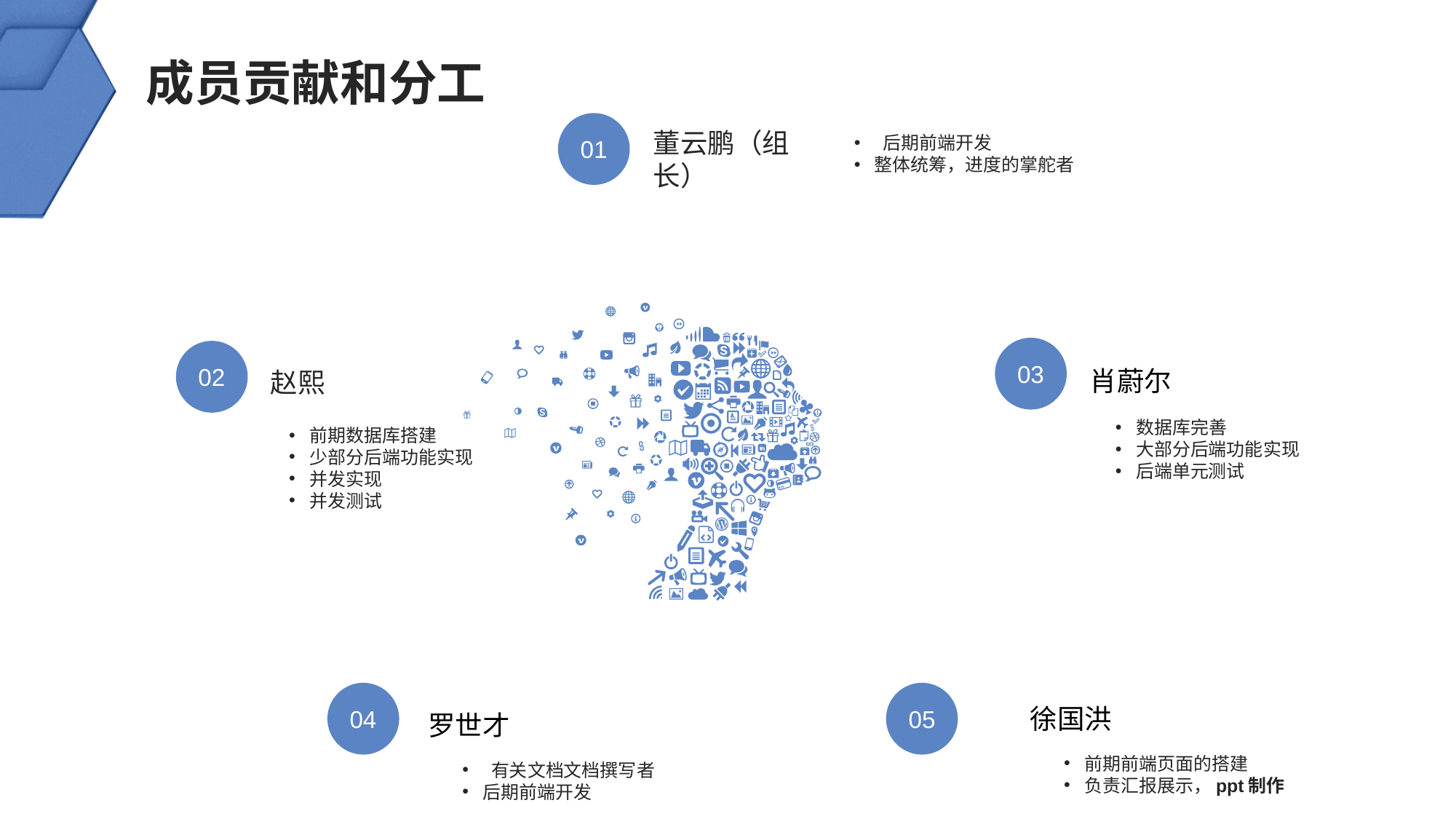

成员贡献和分工
01
董云鹏（组长）
 后期前端开发
整体统筹，进度的掌舵者

03
02
肖蔚尔
赵熙
数据库完善
大部分后端功能实现
后端单元测试
前期数据库搭建
少部分后端功能实现
并发实现
并发测试
04
05
徐国洪
罗世才
前期前端页面的搭建
负责汇报展示，ppt制作
 有关文档文档撰写者
后期前端开发